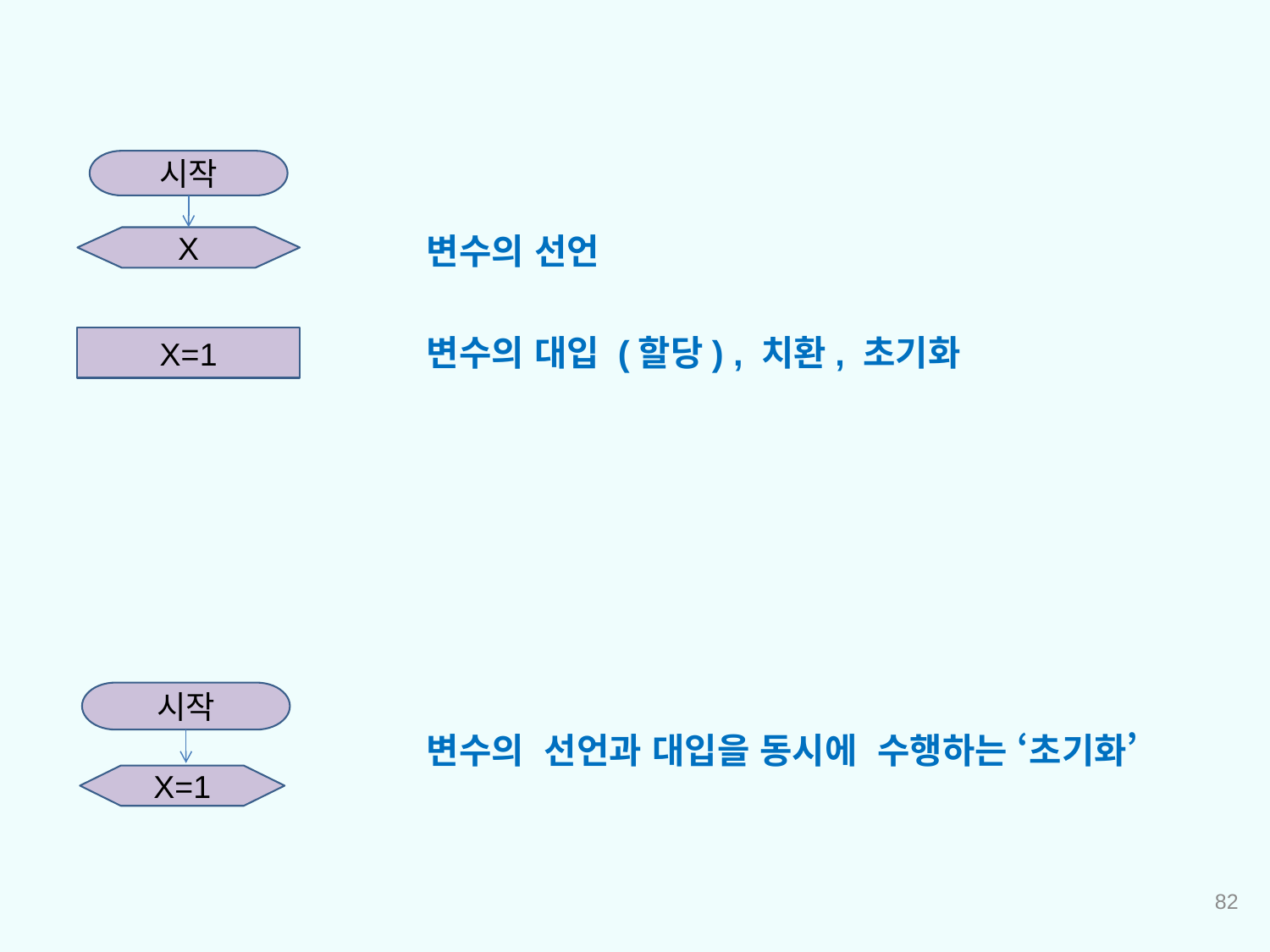

시작
X
변수의 선언

변수의 대입 (할당) , 치환, 초기화

변수의  선언과 대입을 동시에  수행하는 ‘초기화’

X=1
시작
X=1
82